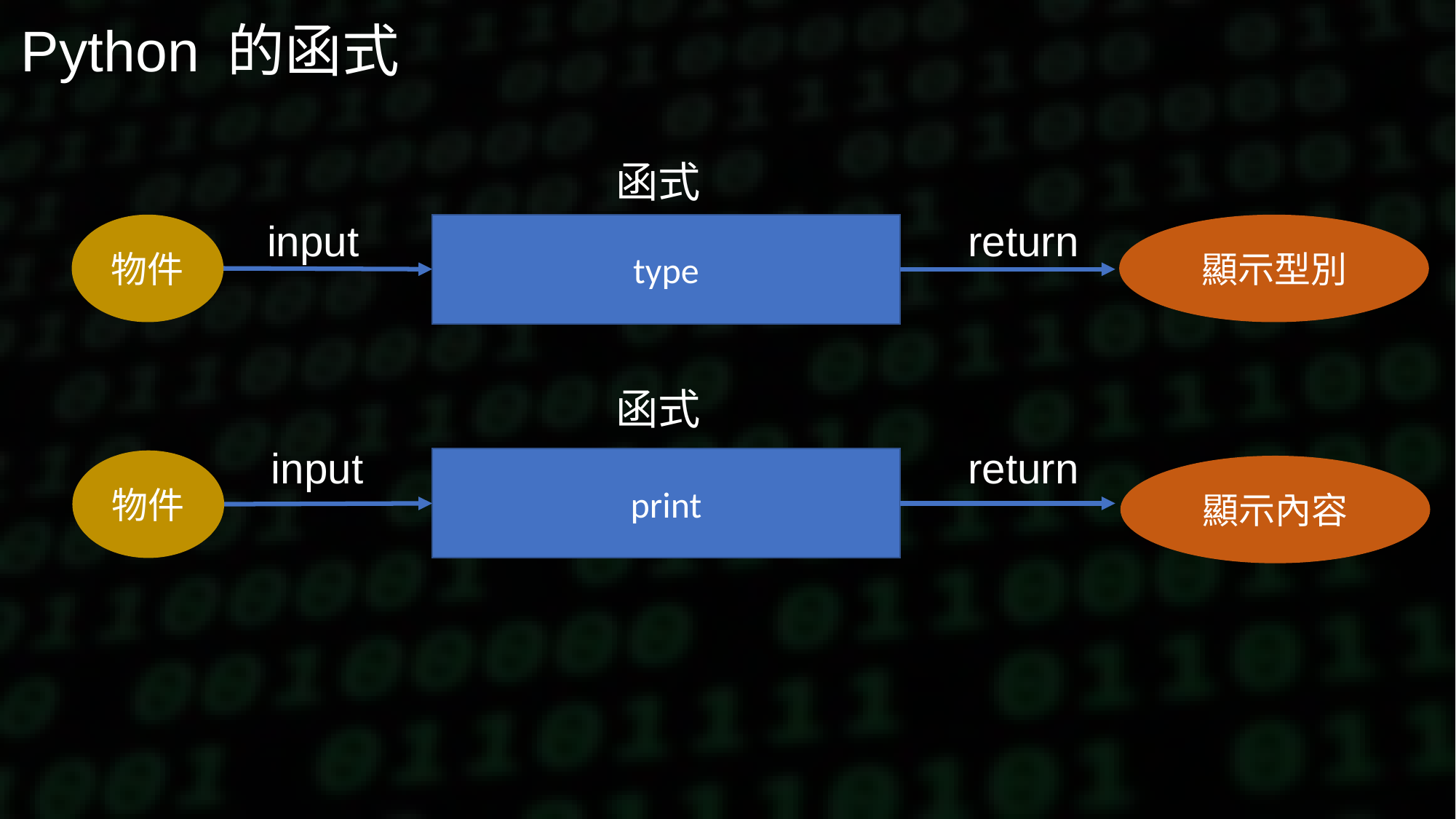

# Python 的函式
函式
input
物件
type
return
顯示型別
函式
input
return
print
物件
顯示內容